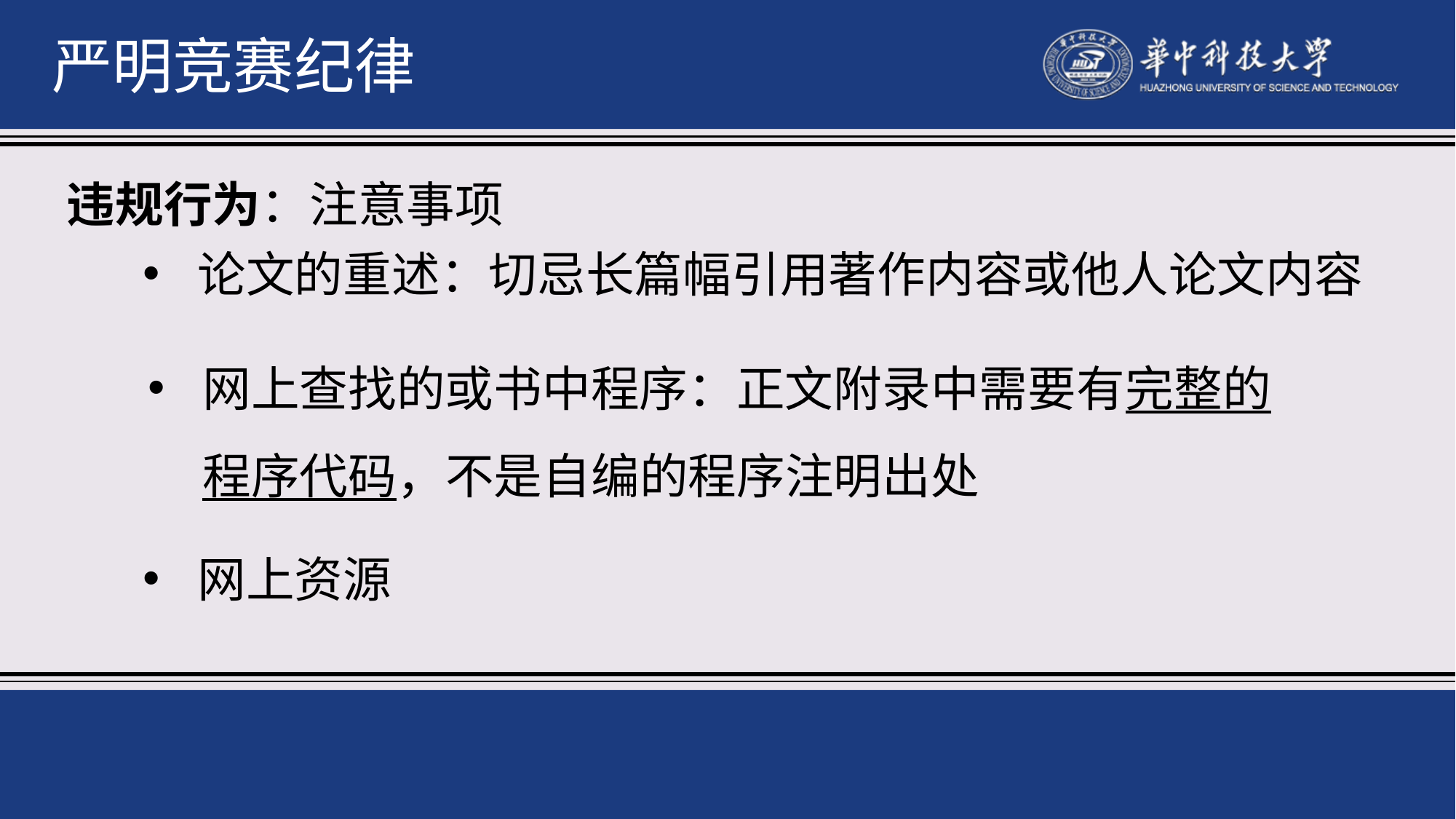

严明竞赛纪律
违规行为：注意事项
论文的重述：切忌长篇幅引用著作内容或他人论文内容
网上查找的或书中程序：正文附录中需要有完整的程序代码，不是自编的程序注明出处
网上资源